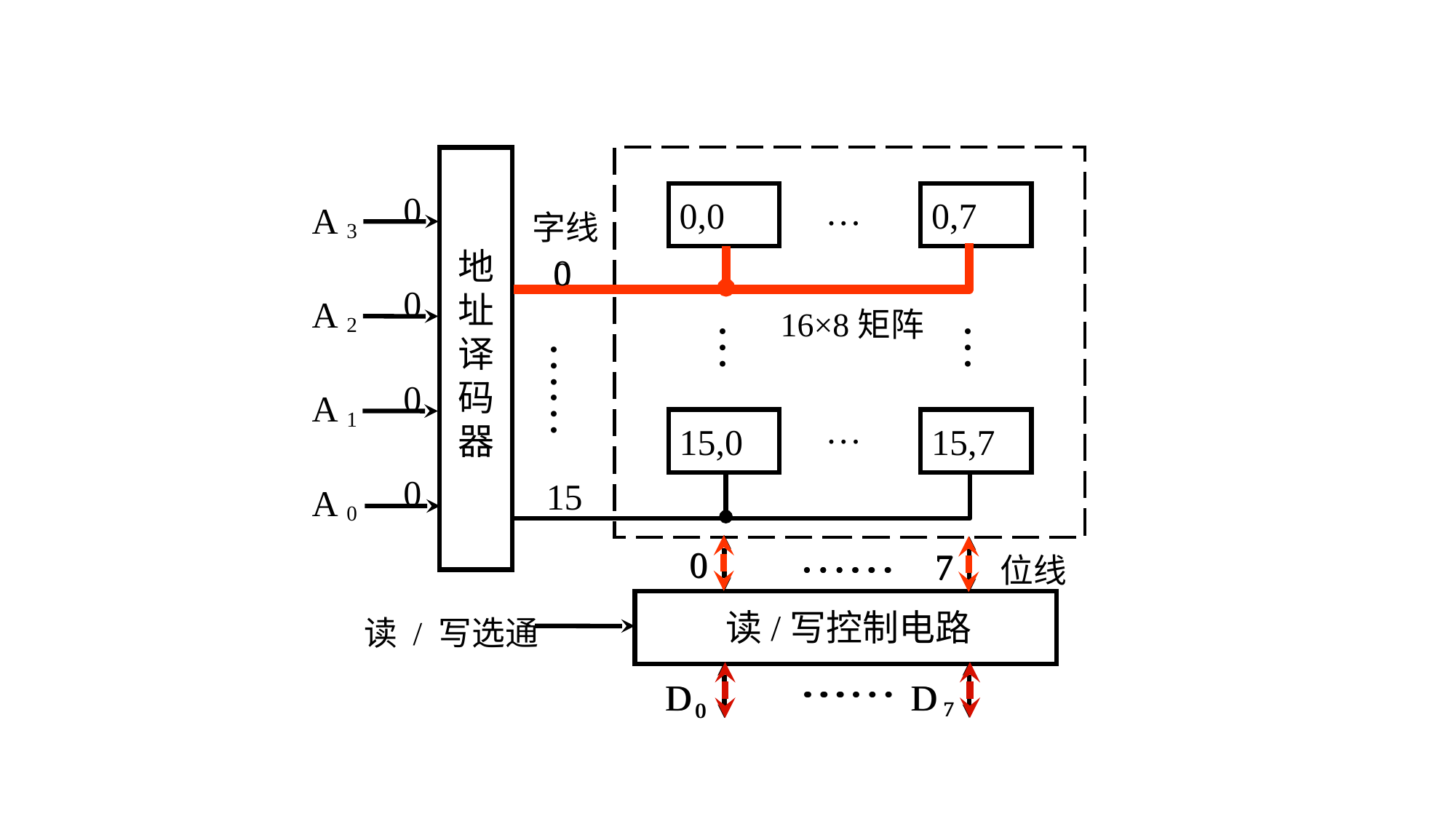

0,0
0,7
A
3
 字线

地
址
译
码
器

0

A
2
16×8矩阵
…
…

……
A
1
15,0
15,7

15

A
0

……

0
7
 位线

    读/写控制电路
   读 / 写选通

……

D
D
7
0
…
…
0
0
0
0

0
……

0
7
……

D
D
7
0